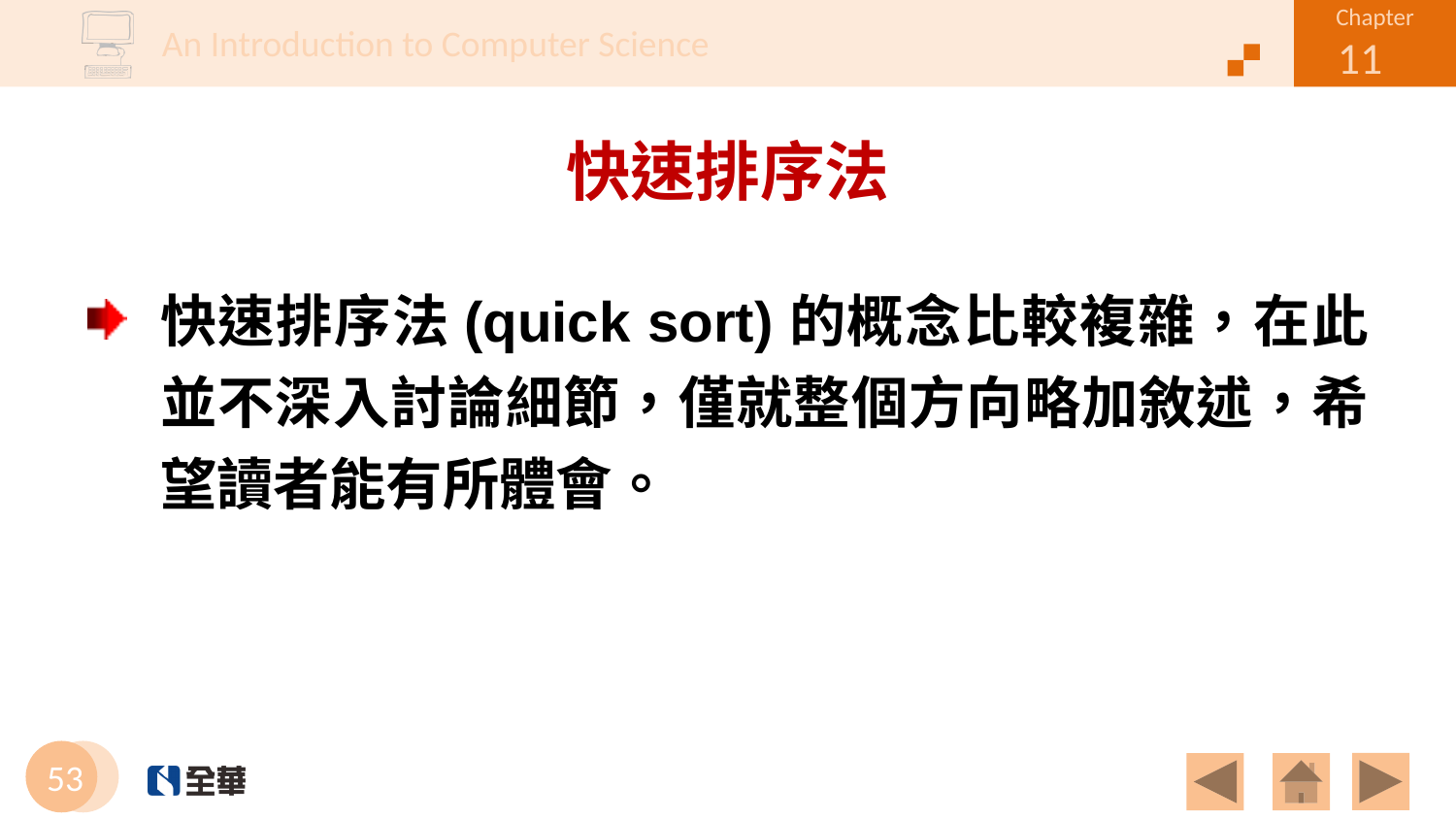

# 快速排序法
快速排序法(quick sort)的概念比較複雜，在此並不深入討論細節，僅就整個方向略加敘述，希望讀者能有所體會。